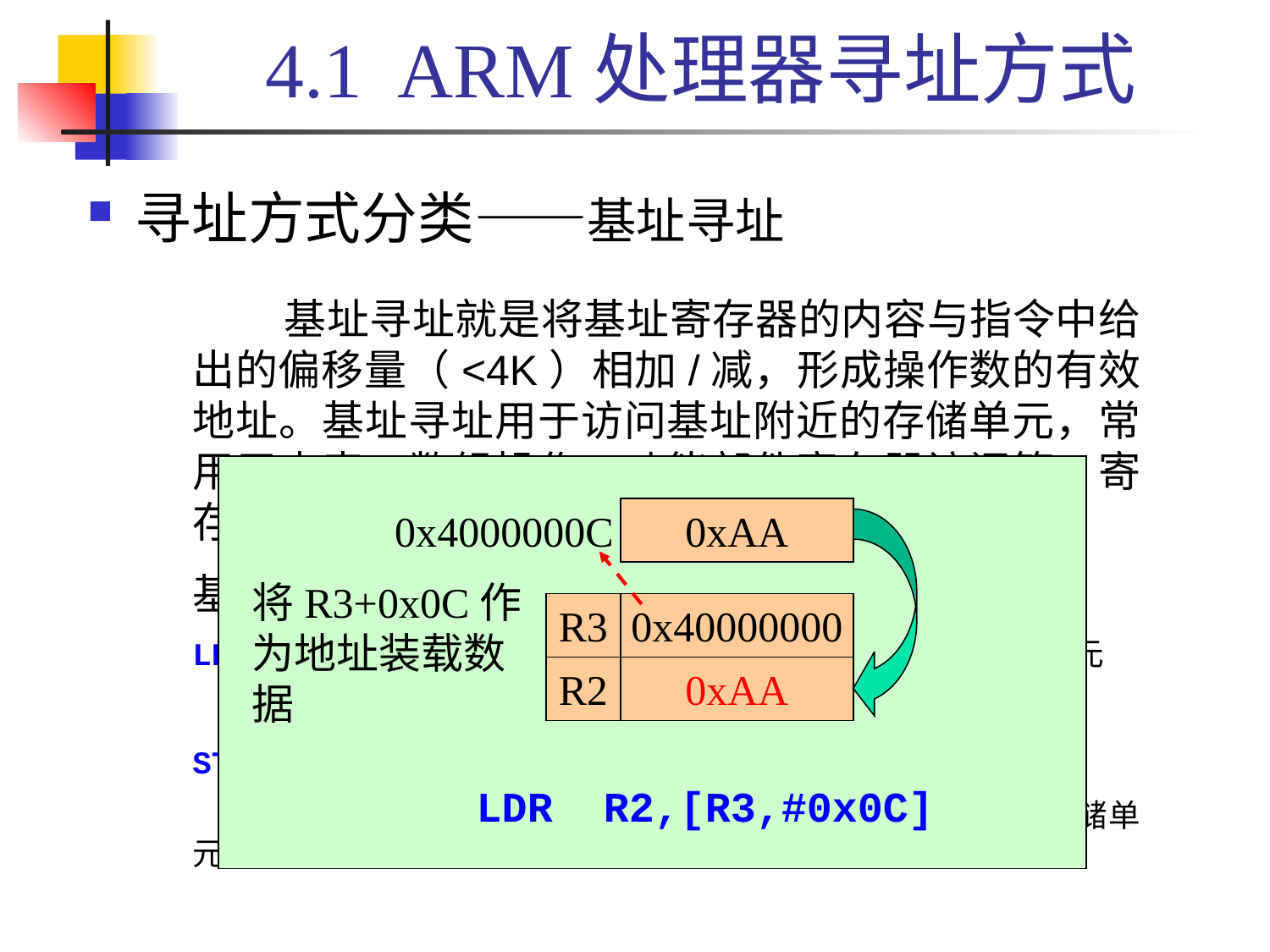

# 4.1  ARM处理器寻址方式
寻址方式分类——基址寻址
        基址寻址就是将基址寄存器的内容与指令中给出的偏移量（<4K）相加/减，形成操作数的有效地址。基址寻址用于访问基址附近的存储单元，常用于查表、数组操作、功能部件寄存器访问等。寄存器间接寻址是偏移量为0的基址加偏移寻址。
基址寻址指令举例如下(前索引寻址)：
LDR	R2,[R3,#0x0C]	  ;读取R3+0x0C地址上的存储单元
			  ;的内容，放入R2
STR	R1,[R0,#-4]!	  ;先R0=R0-4，R0的值改变
			  ;R1的值到保存到R0指定的存储单元

0x4000000C
0xAA
R3
0x40000000
R2
0x55

将R3+0x0C作为地址装载数据
0xAA
LDR  R2,[R3,#0x0C]